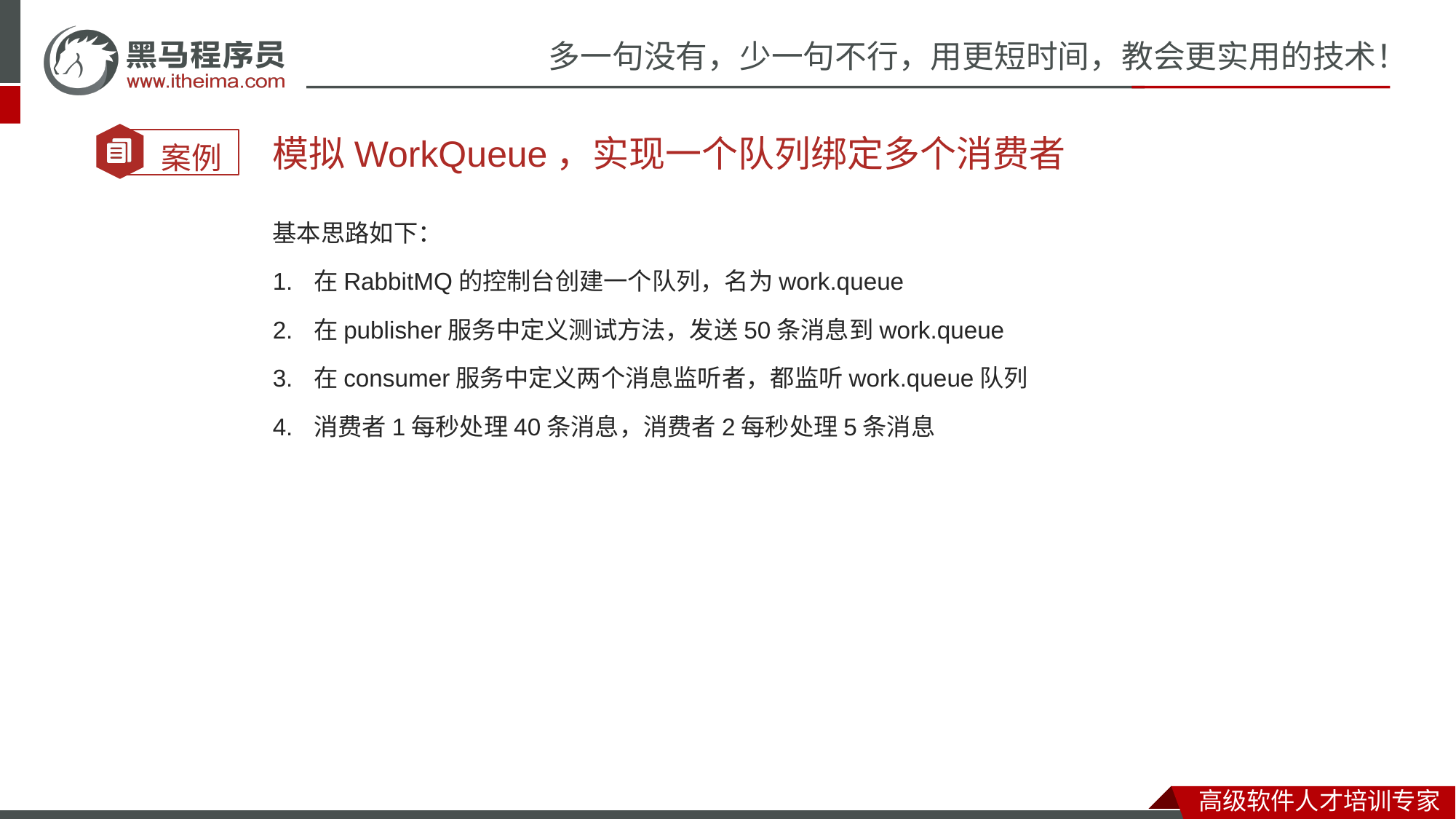

模拟WorkQueue，实现一个队列绑定多个消费者
基本思路如下：
在RabbitMQ的控制台创建一个队列，名为work.queue
在publisher服务中定义测试方法，发送50条消息到work.queue
在consumer服务中定义两个消息监听者，都监听work.queue队列
消费者1每秒处理40条消息，消费者2每秒处理5条消息